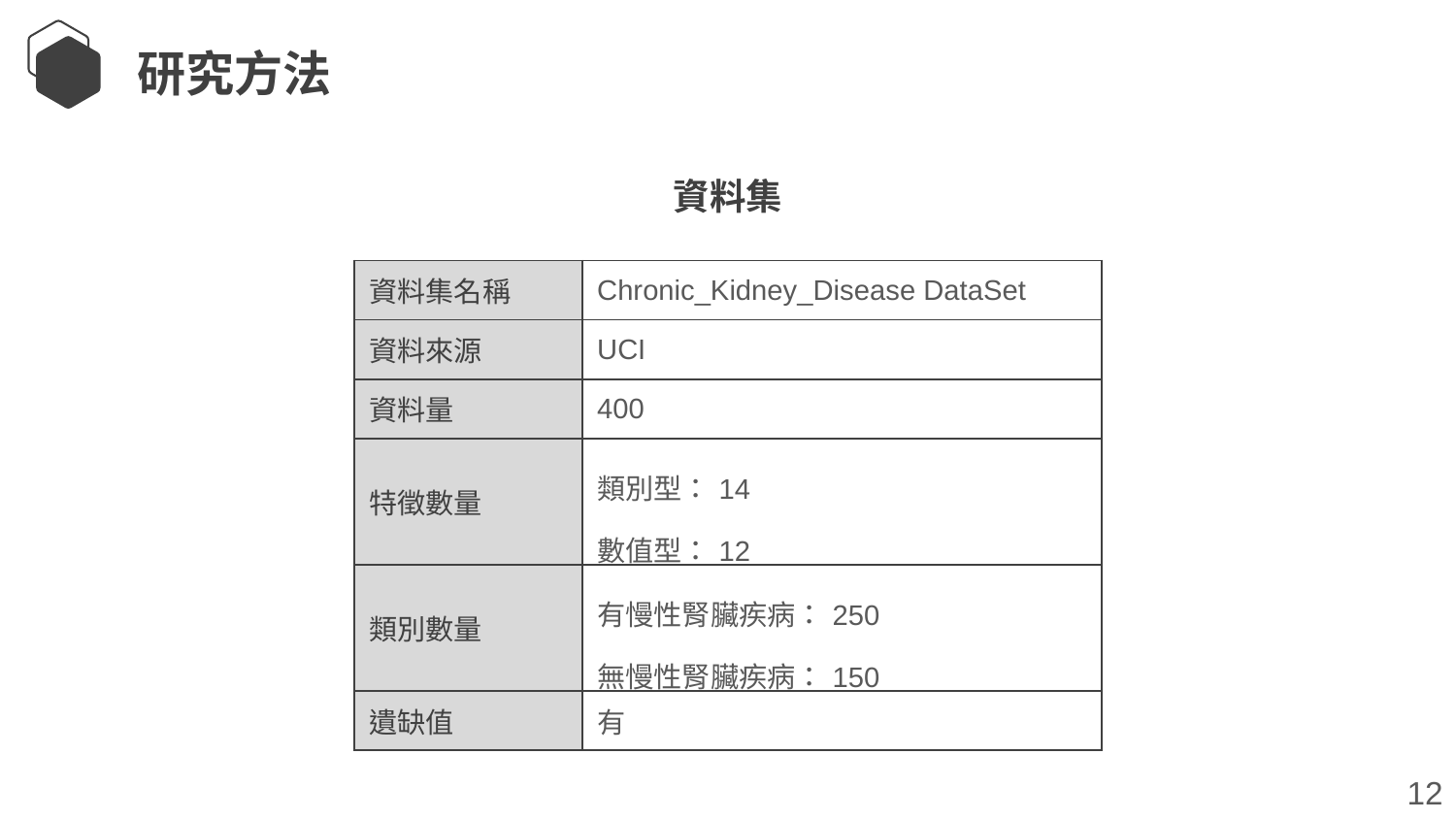

研究方法
資料集
| 資料集名稱 | Chronic\_Kidney\_Disease DataSet |
| --- | --- |
| 資料來源 | UCI |
| 資料量 | 400 |
| 特徵數量 | 類別型：14 數值型：12 |
| 類別數量 | 有慢性腎臟疾病：250 無慢性腎臟疾病：150 |
| 遺缺值 | 有 |
12